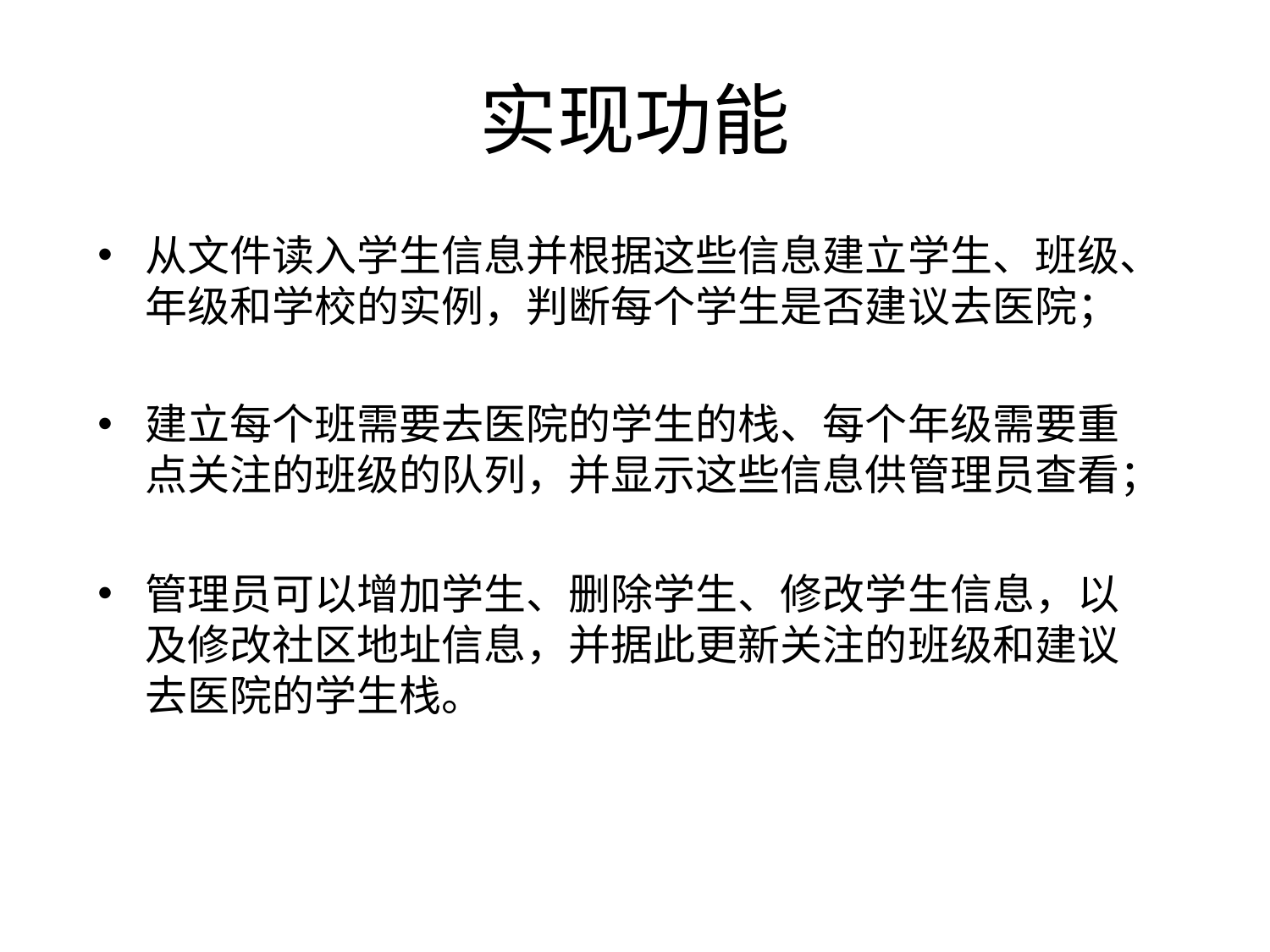

# 实现功能
从文件读入学生信息并根据这些信息建立学生、班级、年级和学校的实例，判断每个学生是否建议去医院；

建立每个班需要去医院的学生的栈、每个年级需要重点关注的班级的队列，并显示这些信息供管理员查看；

管理员可以增加学生、删除学生、修改学生信息，以及修改社区地址信息，并据此更新关注的班级和建议去医院的学生栈。